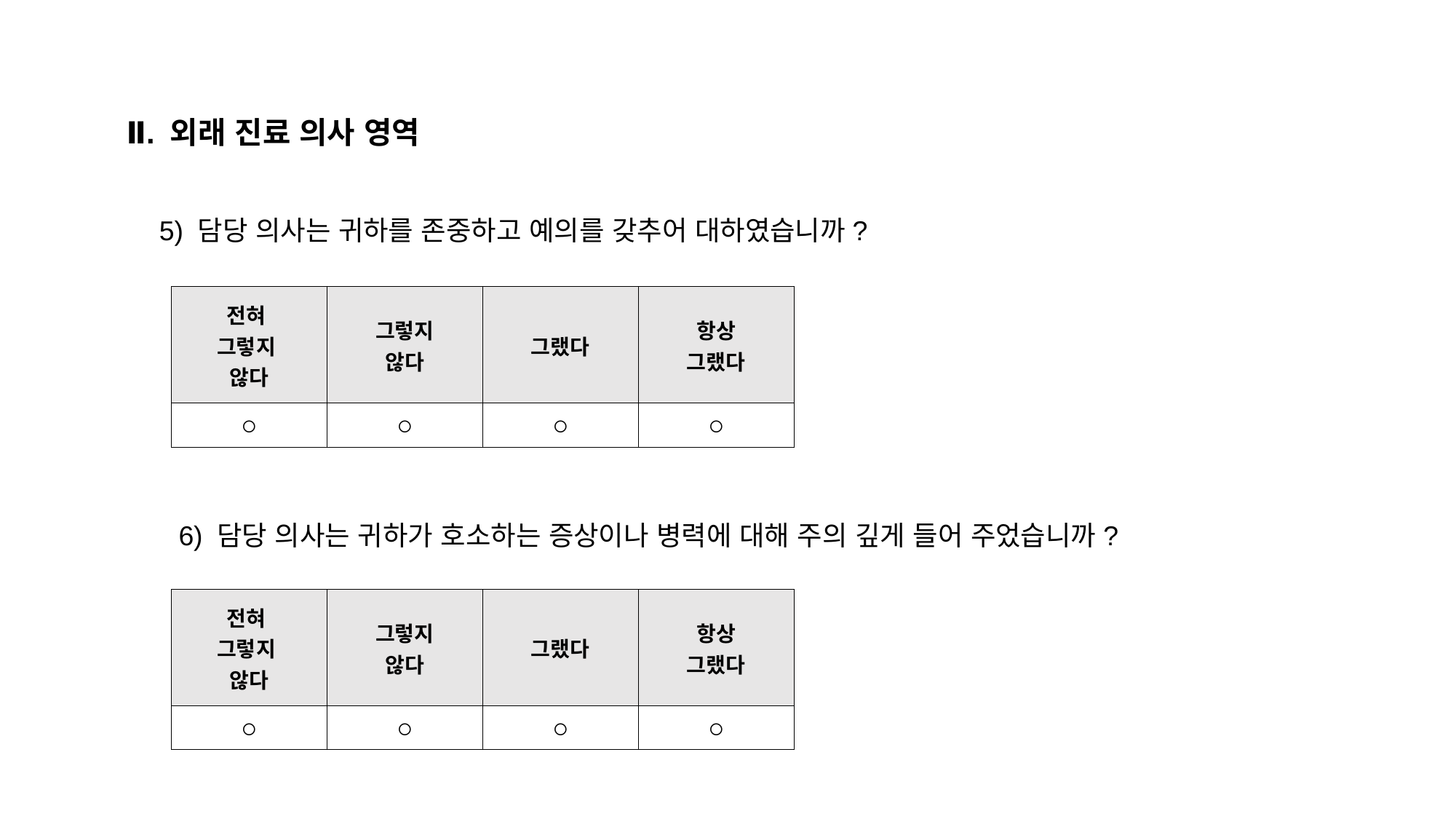

Ⅱ. 외래 진료 의사 영역
5) 담당 의사는 귀하를 존중하고 예의를 갖추어 대하였습니까?
| 전혀 그렇지 않다 | 그렇지 않다 | 그랬다 | 항상 그랬다 |
| --- | --- | --- | --- |
| ○ | ○ | ○ | ○ |
6) 담당 의사는 귀하가 호소하는 증상이나 병력에 대해 주의 깊게 들어 주었습니까?
| 전혀 그렇지 않다 | 그렇지 않다 | 그랬다 | 항상 그랬다 |
| --- | --- | --- | --- |
| ○ | ○ | ○ | ○ |